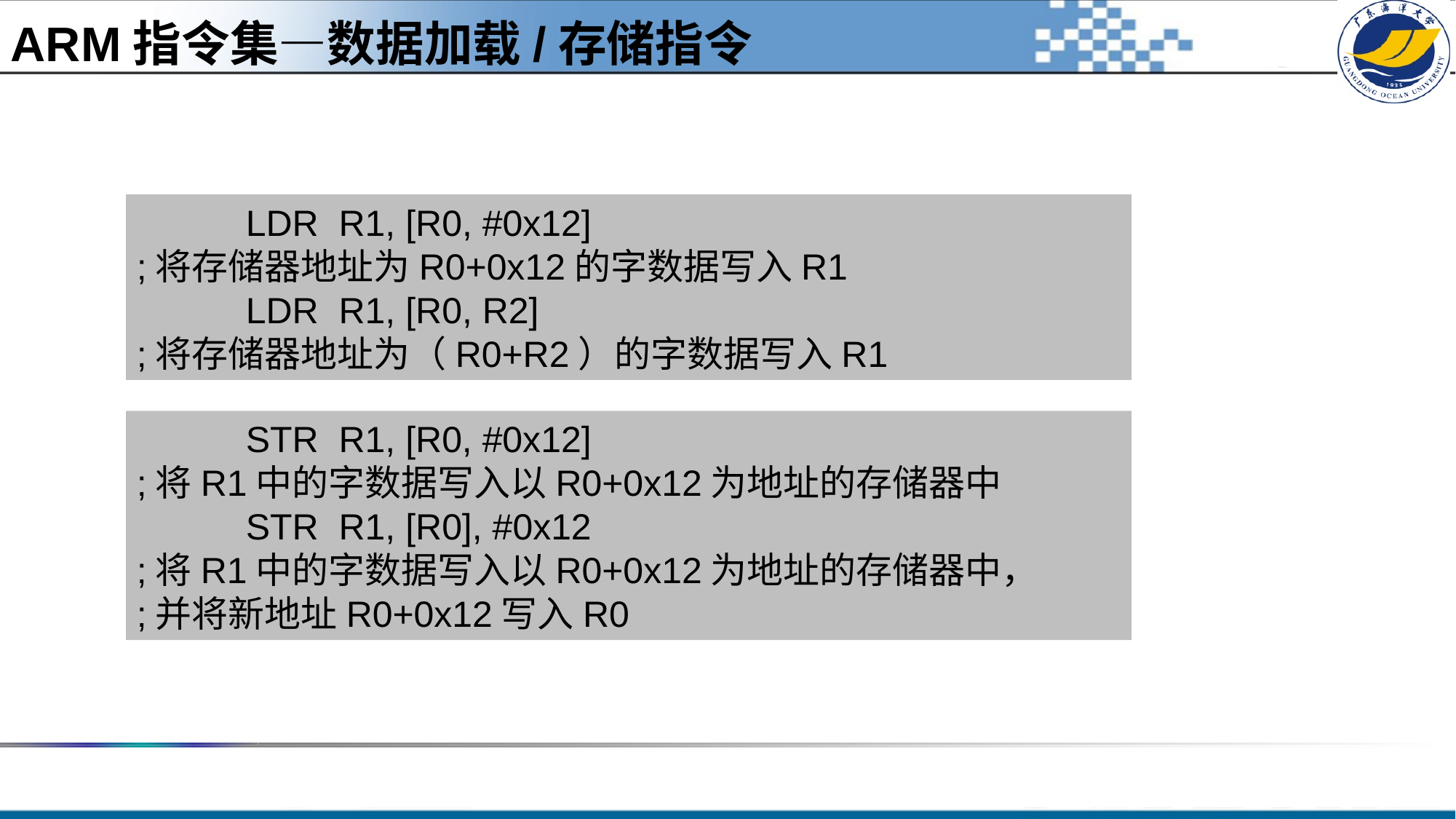

ARM指令集—数据加载/存储指令
	LDR  R1, [R0, #0x12]
;将存储器地址为R0+0x12的字数据写入R1
	LDR  R1, [R0, R2]
;将存储器地址为（R0+R2）的字数据写入R1
	STR  R1, [R0, #0x12]
;将R1中的字数据写入以R0+0x12为地址的存储器中
	STR  R1, [R0], #0x12
;将R1中的字数据写入以R0+0x12为地址的存储器中，
;并将新地址R0+0x12写入R0
69